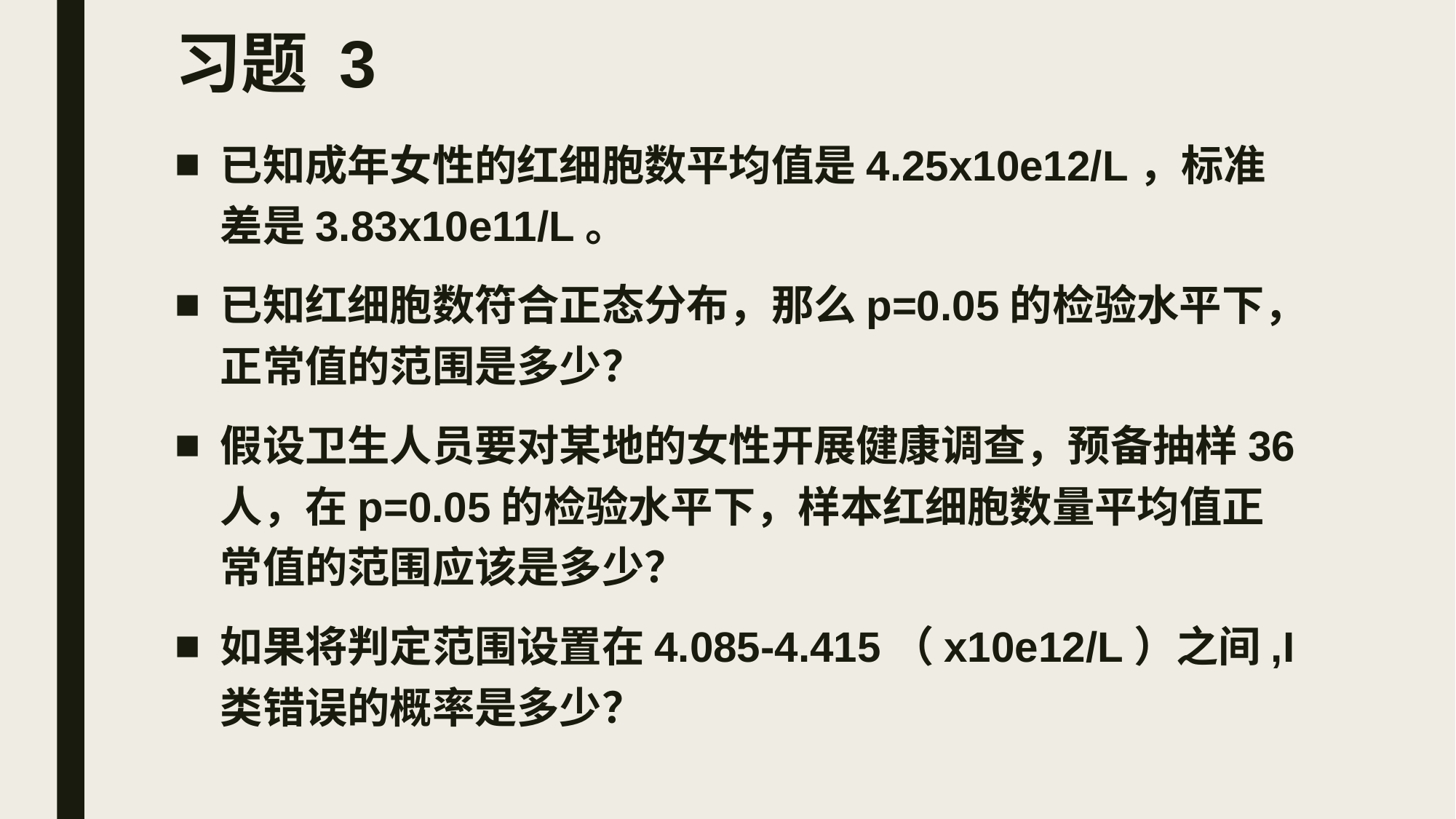

# 习题 3
已知成年女性的红细胞数平均值是4.25x10e12/L，标准差是3.83x10e11/L。
已知红细胞数符合正态分布，那么p=0.05的检验水平下，正常值的范围是多少？
假设卫生人员要对某地的女性开展健康调查，预备抽样36人，在p=0.05的检验水平下，样本红细胞数量平均值正常值的范围应该是多少？
如果将判定范围设置在4.085-4.415（x10e12/L）之间,I类错误的概率是多少？